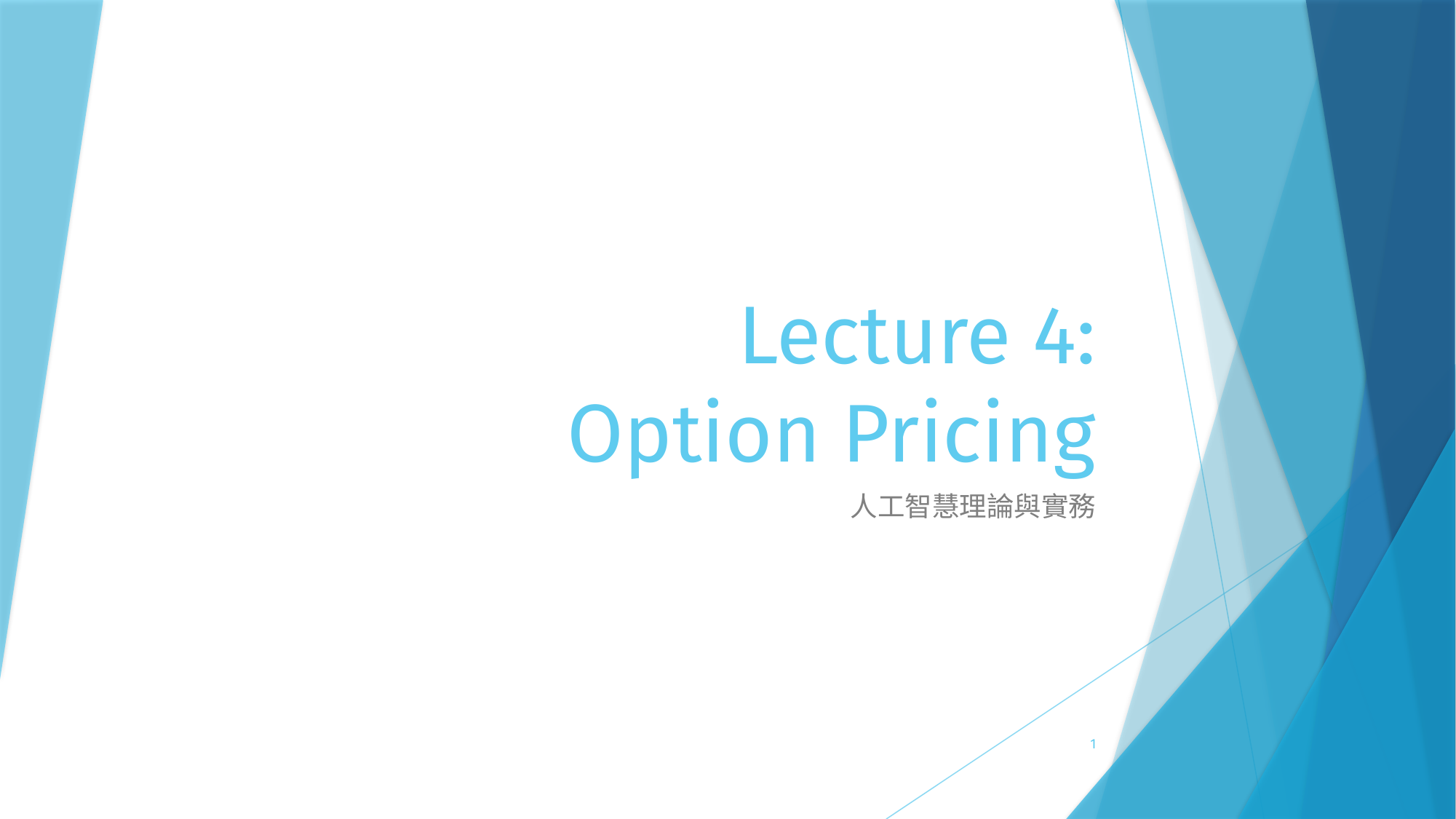

# Lecture 4: Option Pricing
人工智慧理論與實務
1